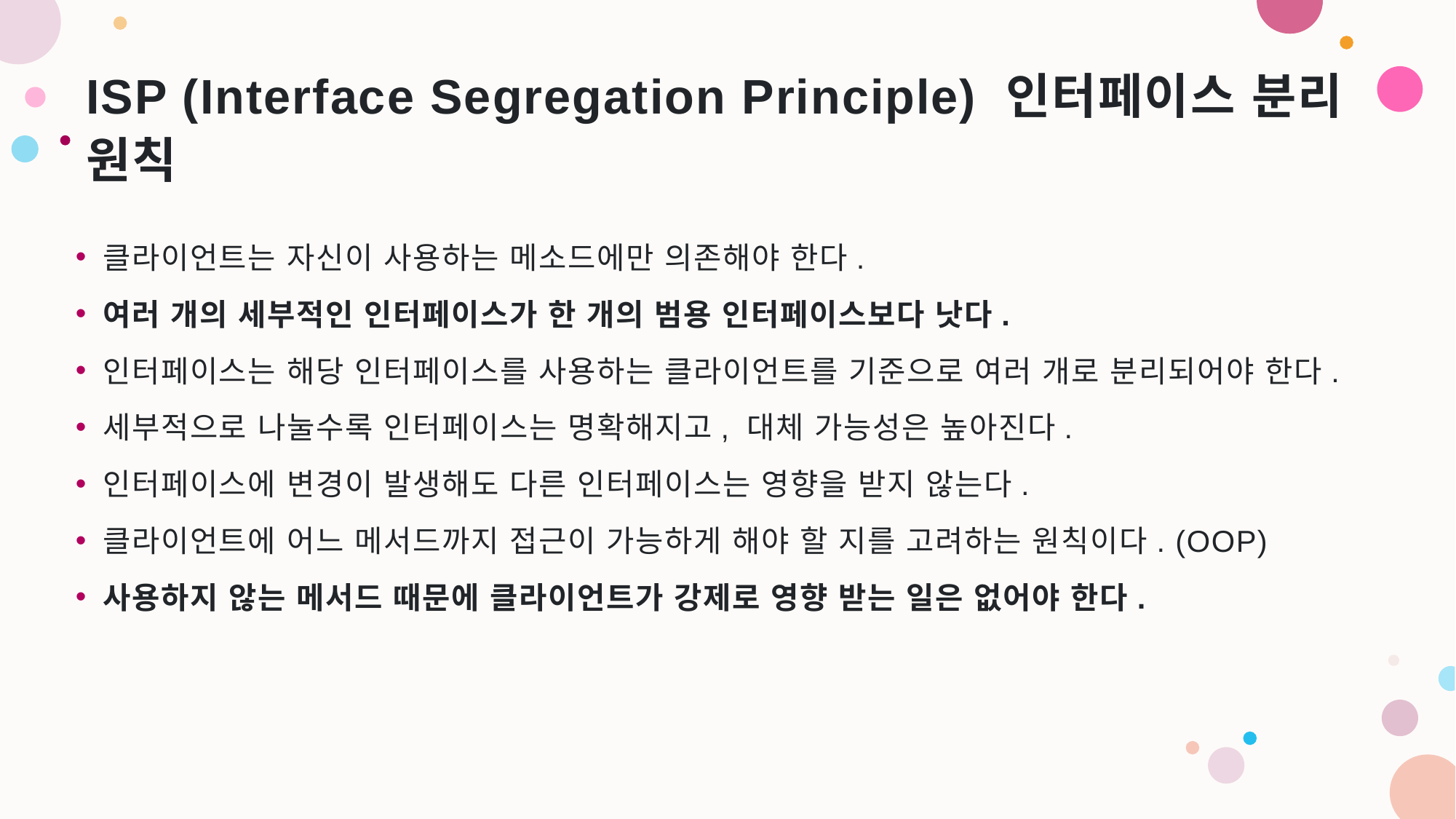

# ISP (Interface Segregation Principle) 인터페이스 분리 원칙
클라이언트는 자신이 사용하는 메소드에만 의존해야 한다.
여러 개의 세부적인 인터페이스가 한 개의 범용 인터페이스보다 낫다.
인터페이스는 해당 인터페이스를 사용하는 클라이언트를 기준으로 여러 개로 분리되어야 한다.
세부적으로 나눌수록 인터페이스는 명확해지고, 대체 가능성은 높아진다.
인터페이스에 변경이 발생해도 다른 인터페이스는 영향을 받지 않는다.
클라이언트에 어느 메서드까지 접근이 가능하게 해야 할 지를 고려하는 원칙이다. (OOP)
사용하지 않는 메서드 때문에 클라이언트가 강제로 영향 받는 일은 없어야 한다.